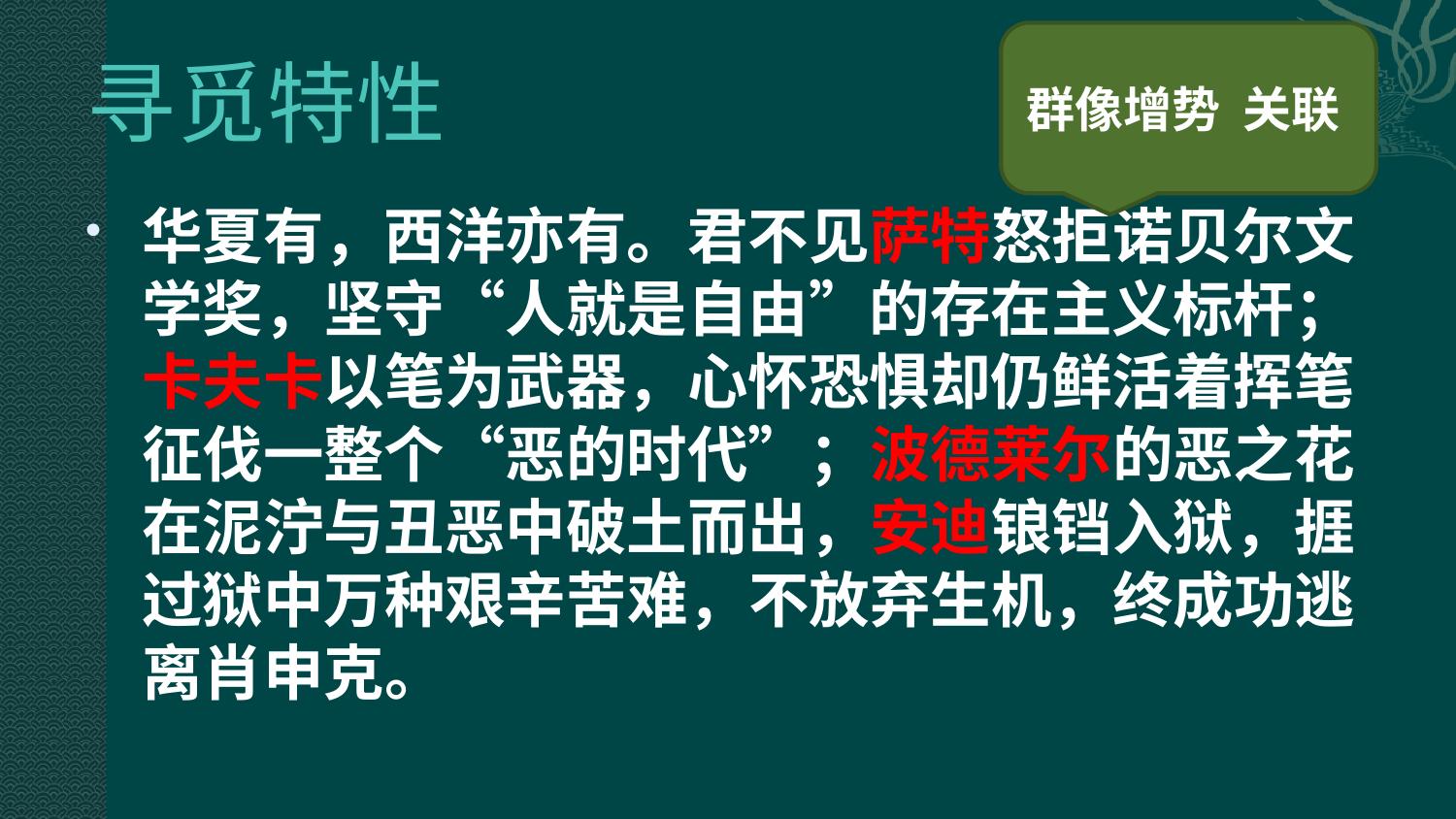

群像增势  关联
# 寻觅特性
华夏有，西洋亦有。君不见萨特怒拒诺贝尔文学奖，坚守“人就是自由”的存在主义标杆；卡夫卡以笔为武器，心怀恐惧却仍鲜活着挥笔征伐一整个“恶的时代”；波德莱尔的恶之花在泥泞与丑恶中破土而出，安迪锒铛入狱，捱过狱中万种艰辛苦难，不放弃生机，终成功逃离肖申克。